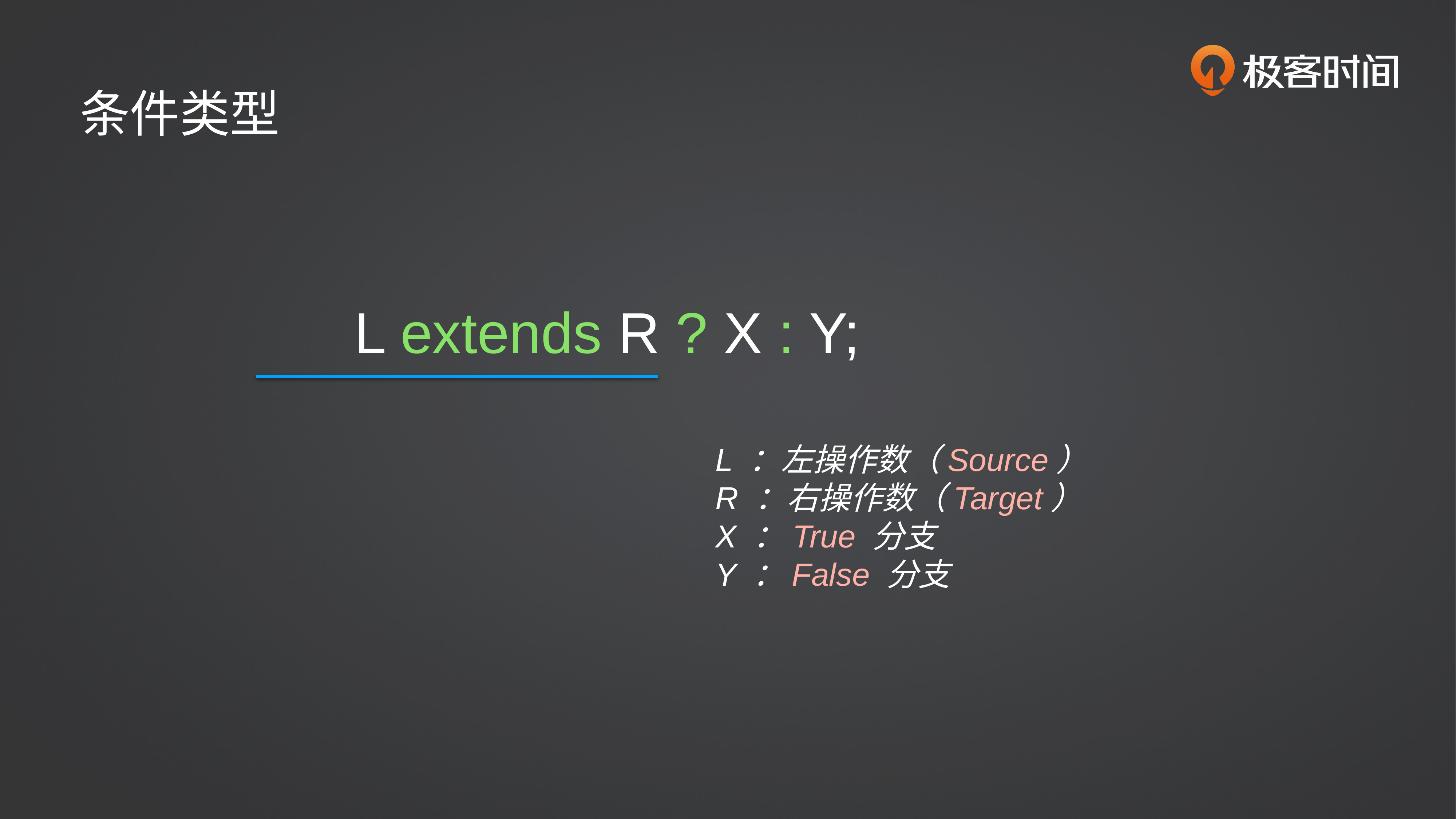

条件类型
L extends R ? X : Y;

L ：左操作数（Source）
R ：右操作数（Target）
X ：True 分支
Y ：False 分支